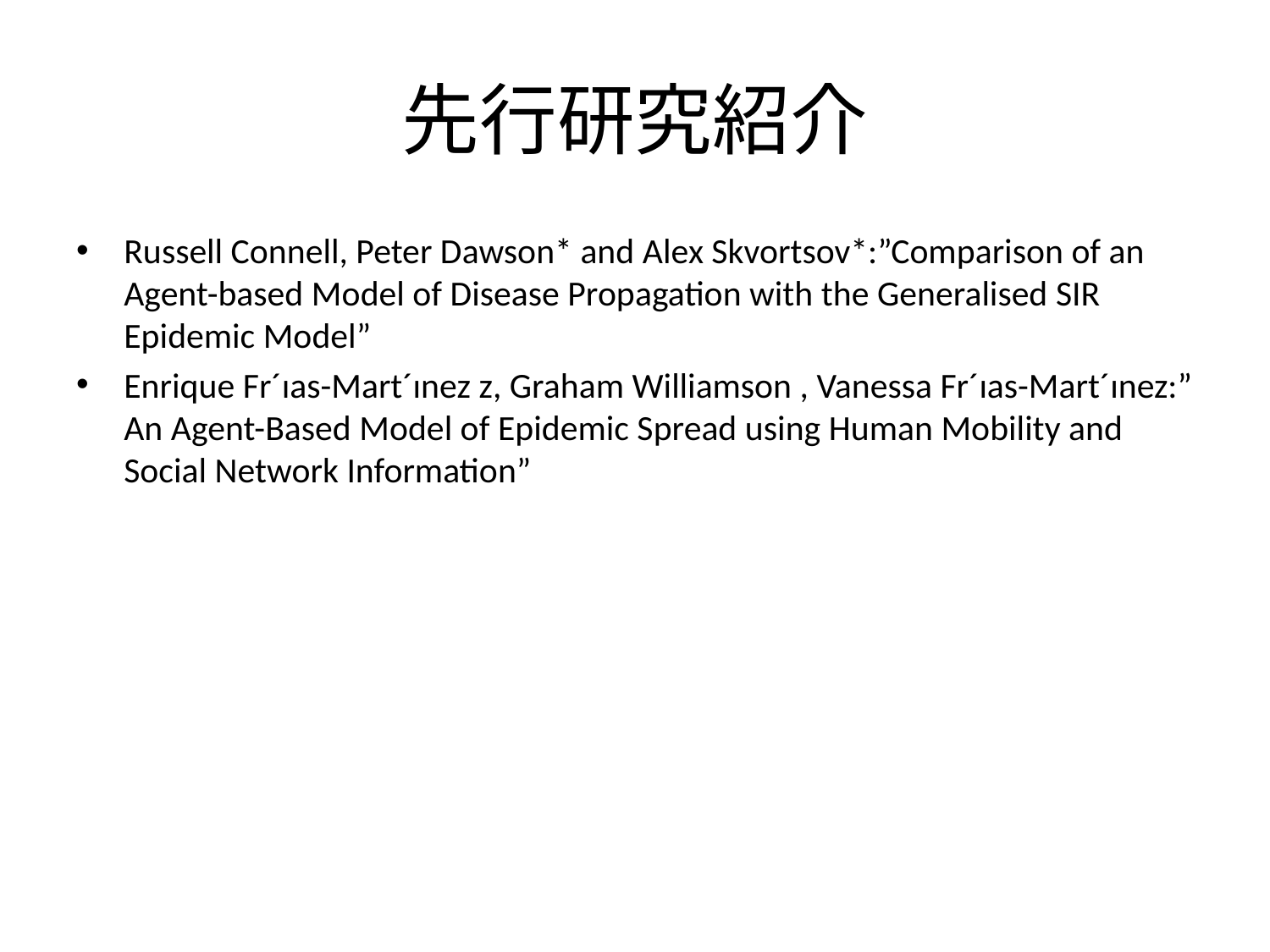

# 先行研究紹介
Russell Connell, Peter Dawson* and Alex Skvortsov*:”Comparison of an Agent-based Model of Disease Propagation with the Generalised SIR Epidemic Model”
Enrique Fr´ıas-Mart´ınez z, Graham Williamson , Vanessa Fr´ıas-Mart´ınez:” An Agent-Based Model of Epidemic Spread using Human Mobility and Social Network Information”